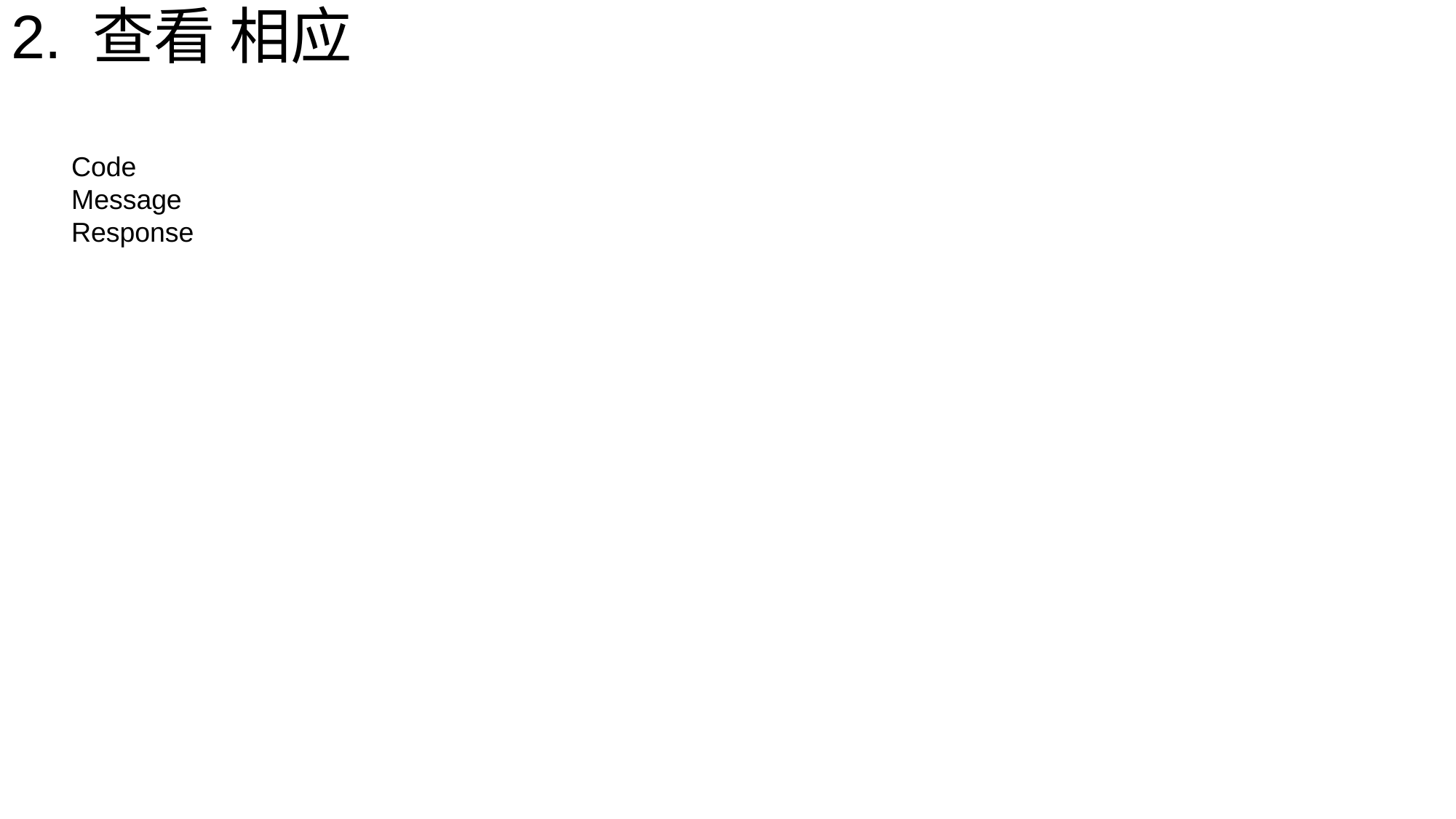

# 2. 查看 相应
Code
Message
Response